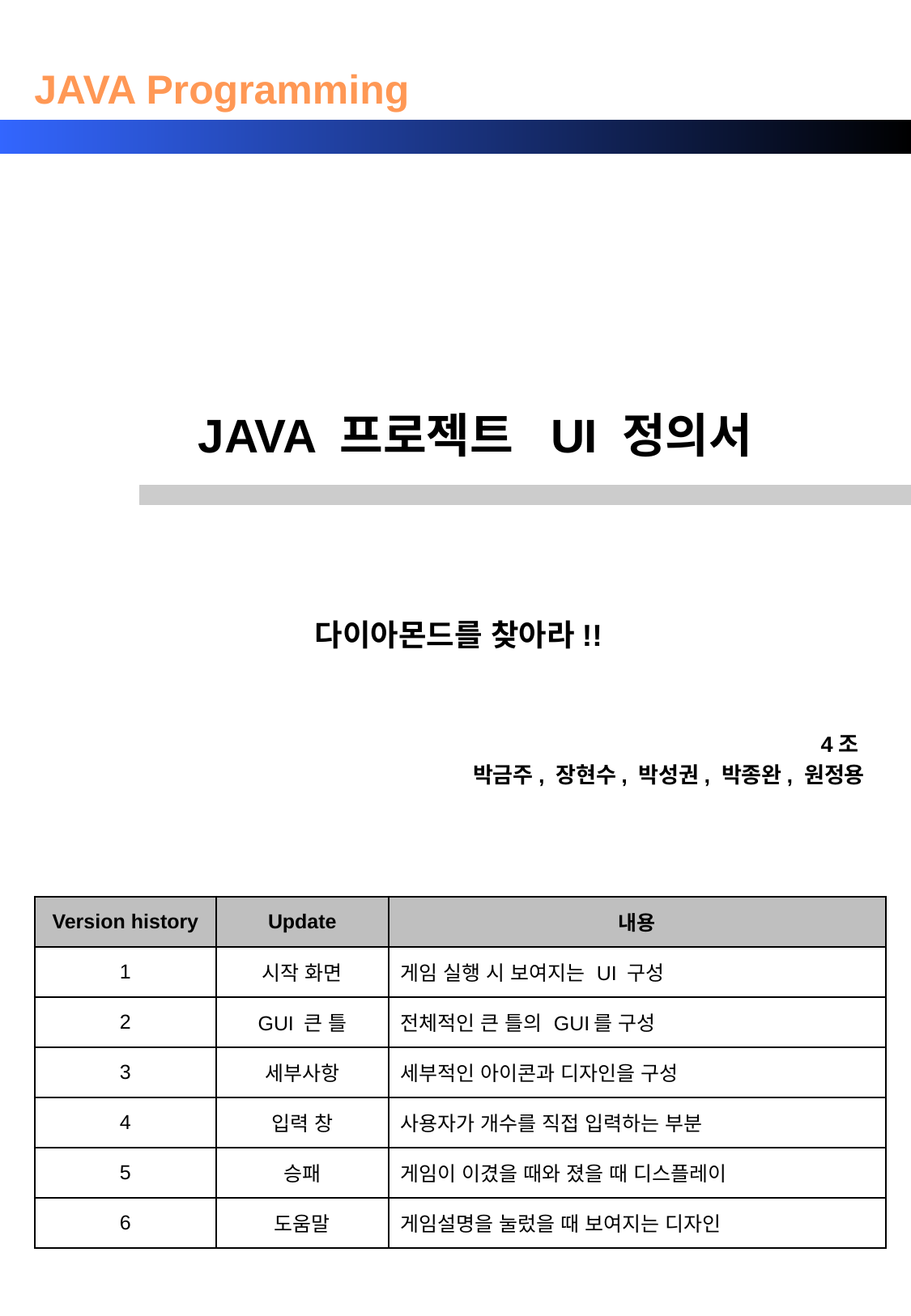

# JAVA 프로젝트  UI 정의서

다이아몬드를 찾아라!!
	4조
박금주, 장현수, 박성권, 박종완, 원정용
| Version history | Update | 내용 |
| --- | --- | --- |
| 1 | 시작 화면 | 게임 실행 시 보여지는 UI 구성 |
| 2 | GUI 큰 틀 | 전체적인 큰 틀의 GUI를 구성 |
| 3 | 세부사항 | 세부적인 아이콘과 디자인을 구성 |
| 4 | 입력 창 | 사용자가 개수를 직접 입력하는 부분 |
| 5 | 승패 | 게임이 이겼을 때와 졌을 때 디스플레이 |
| 6 | 도움말 | 게임설명을 눌렀을 때 보여지는 디자인 |